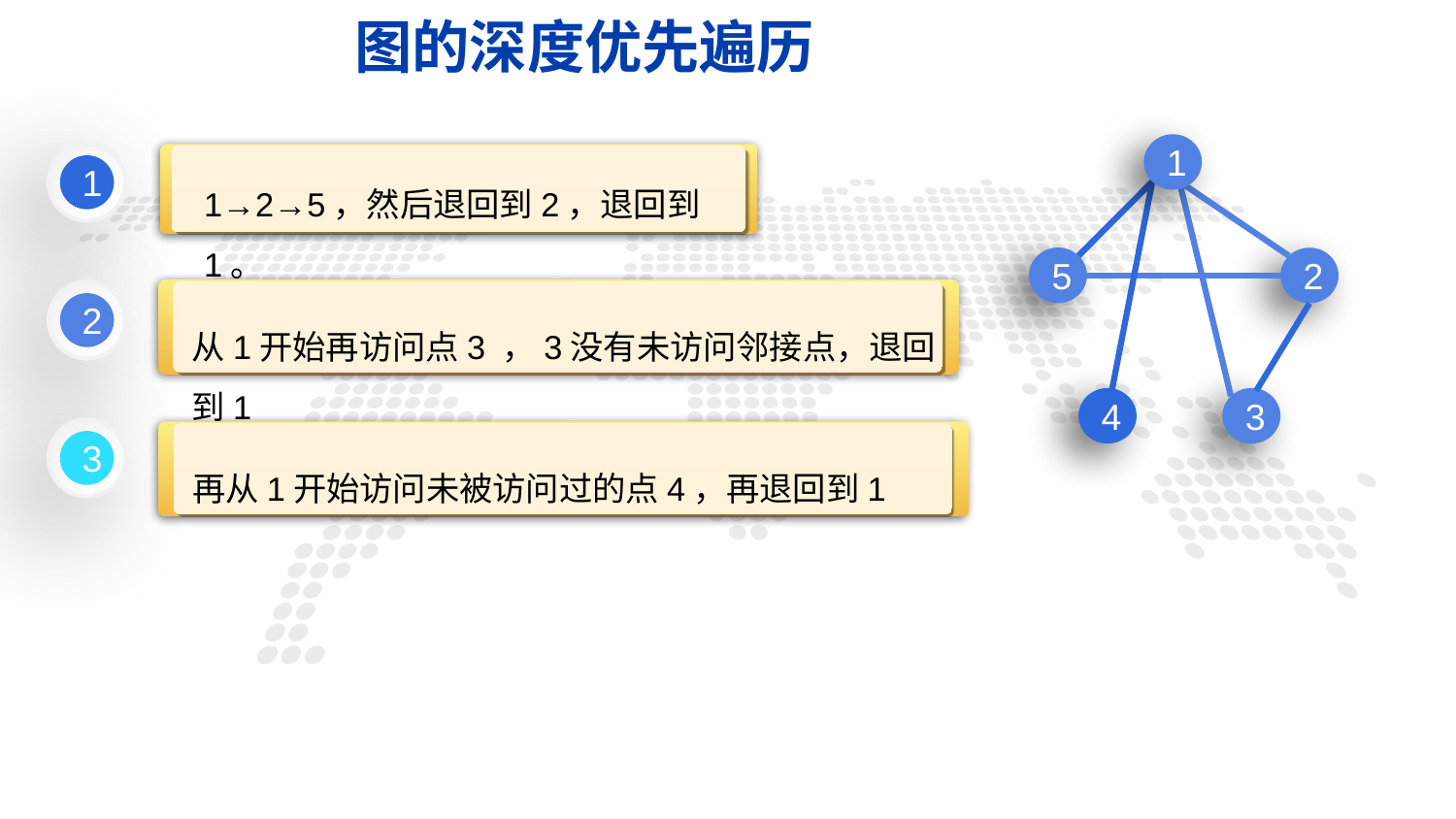

图的深度优先遍历
#
1
【

1
1→2→5，然后退回到2，退回到1。
5
2
【

从1开始再访问点3 ，3没有未访问邻接点，退回到1

2
4
3

3
【

再从1开始访问未被访问过的点4，再退回到1